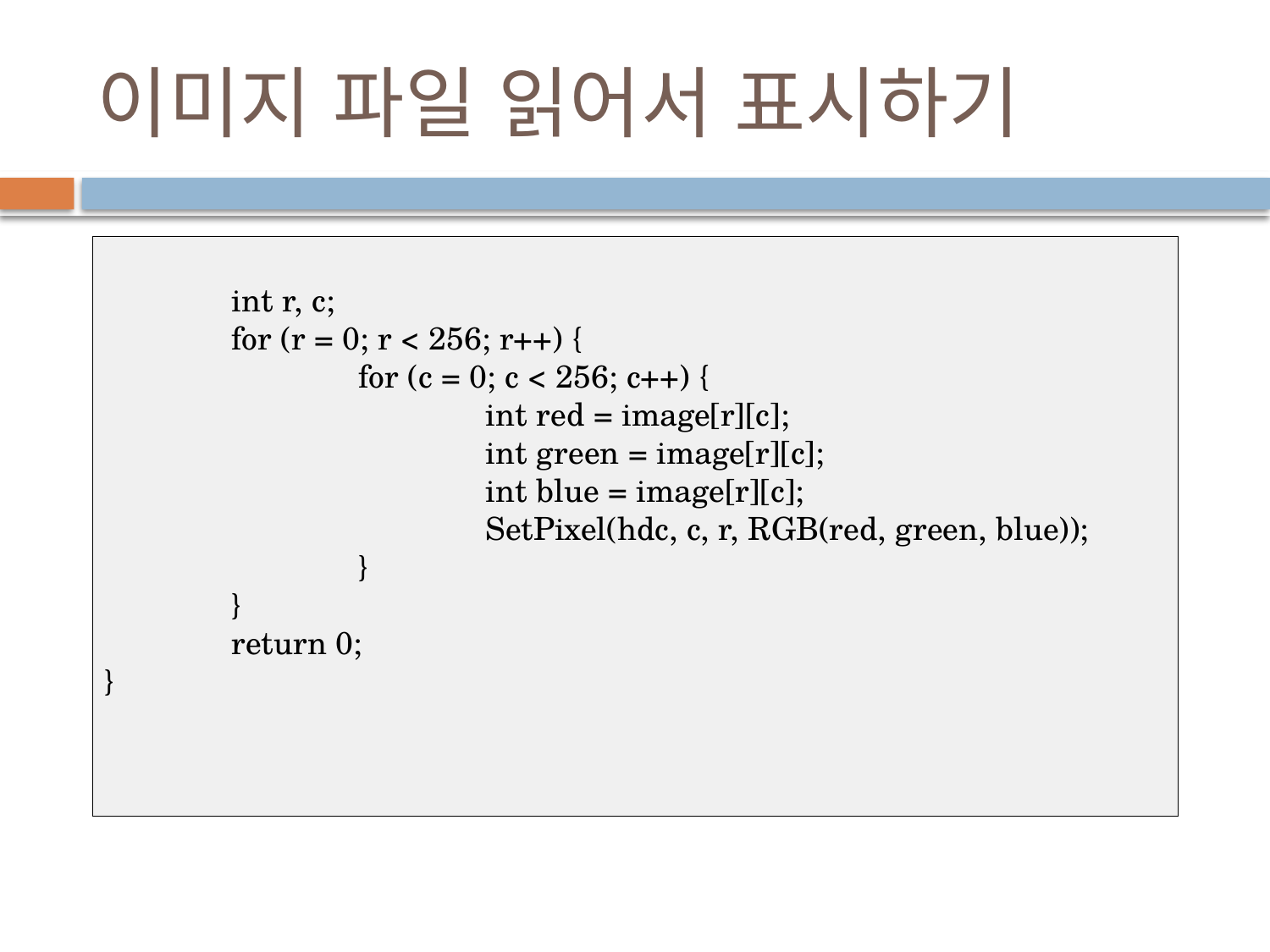

# 이미지 파일 읽어서 표시하기

	int r, c;
	for (r = 0; r < 256; r++) {
		for (c = 0; c < 256; c++) {
			int red = image[r][c];
			int green = image[r][c];
			int blue = image[r][c];
			SetPixel(hdc, c, r, RGB(red, green, blue));
		}
	}
	return 0;
}